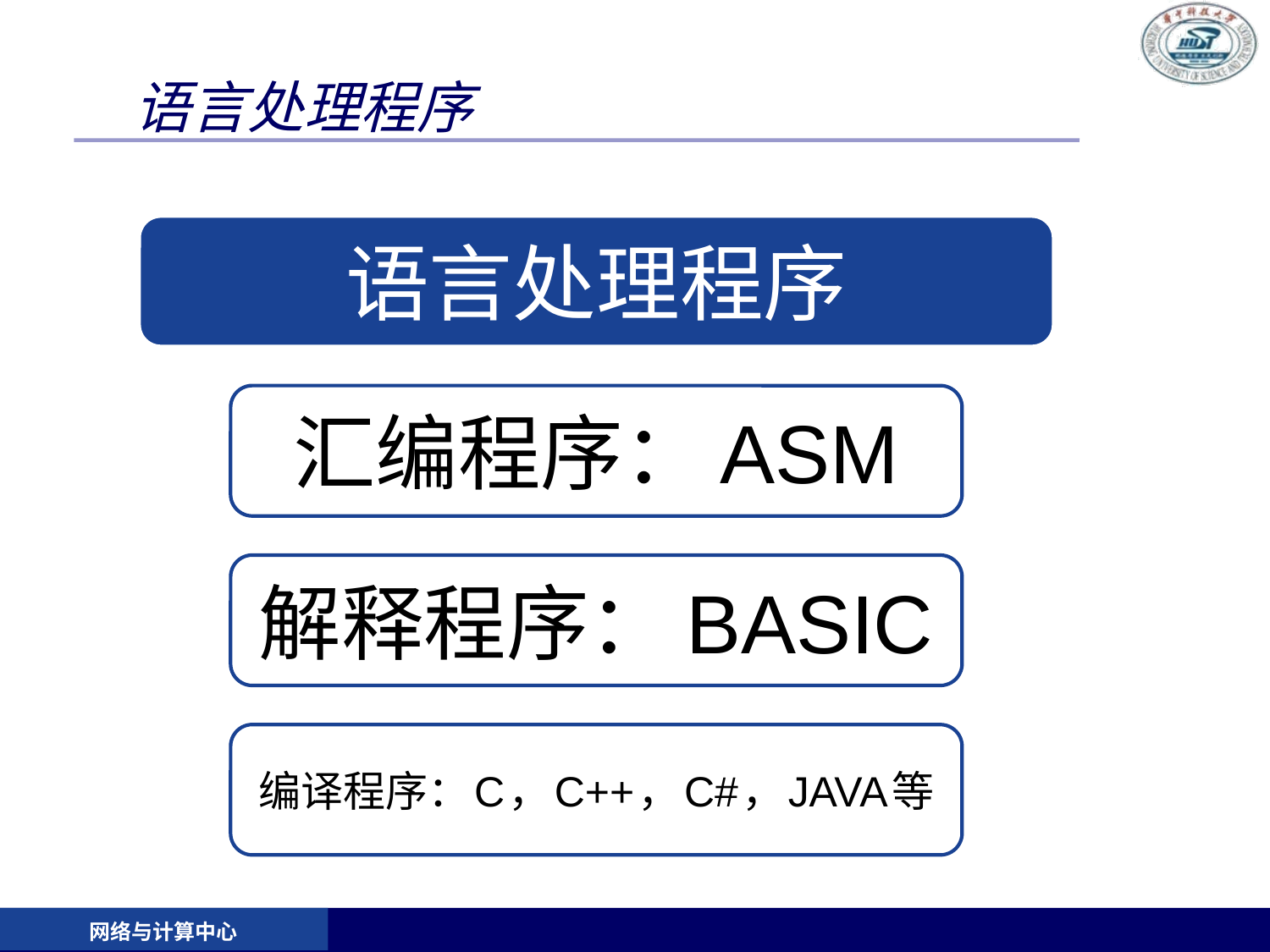

# 语言处理程序
语言处理程序
解释程序：BASIC
编译程序：C，C++，C#，JAVA等
汇编程序：ASM
网络与计算中心